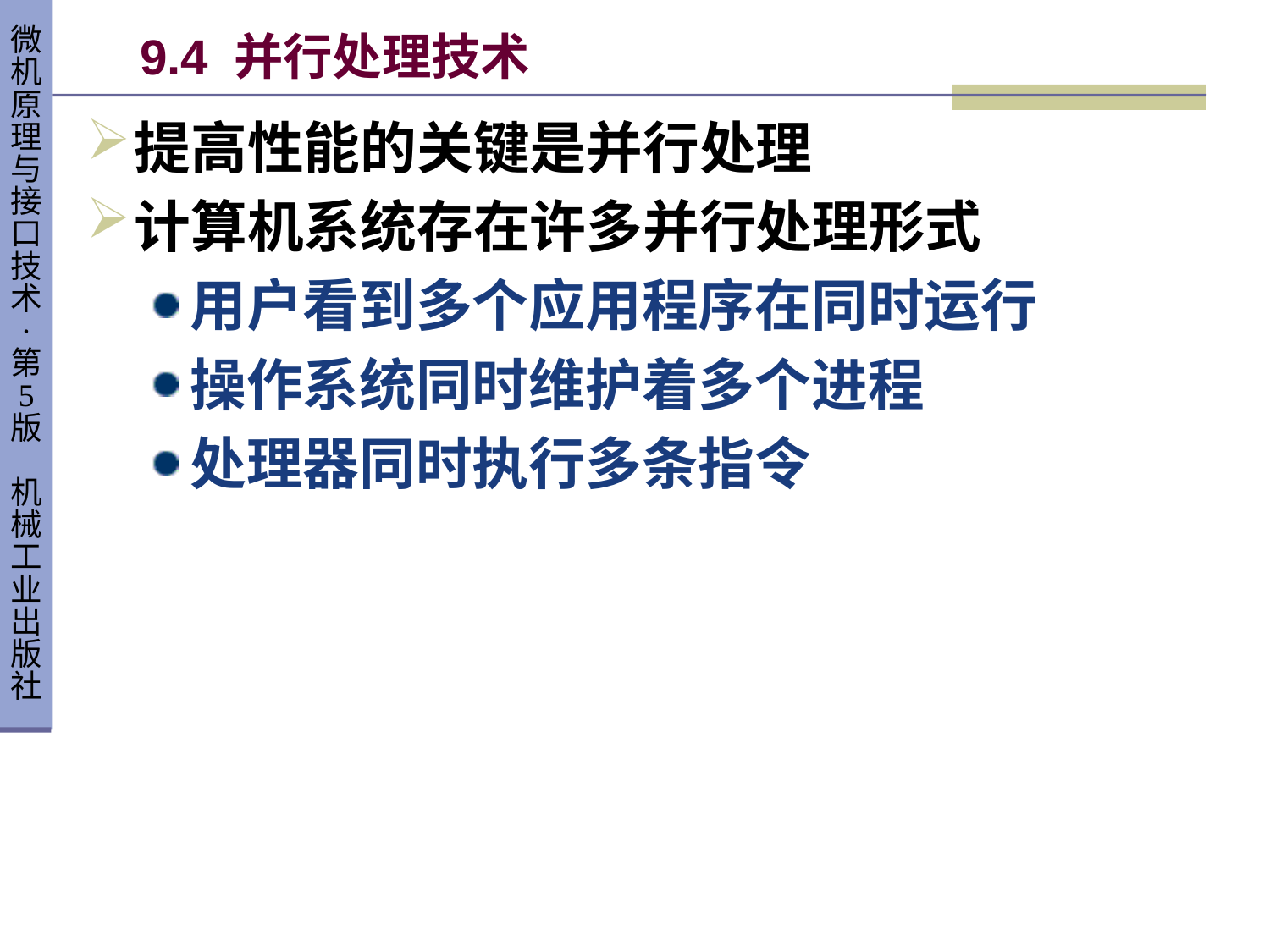

# 9.4 并行处理技术
提高性能的关键是并行处理
计算机系统存在许多并行处理形式
用户看到多个应用程序在同时运行
操作系统同时维护着多个进程
处理器同时执行多条指令